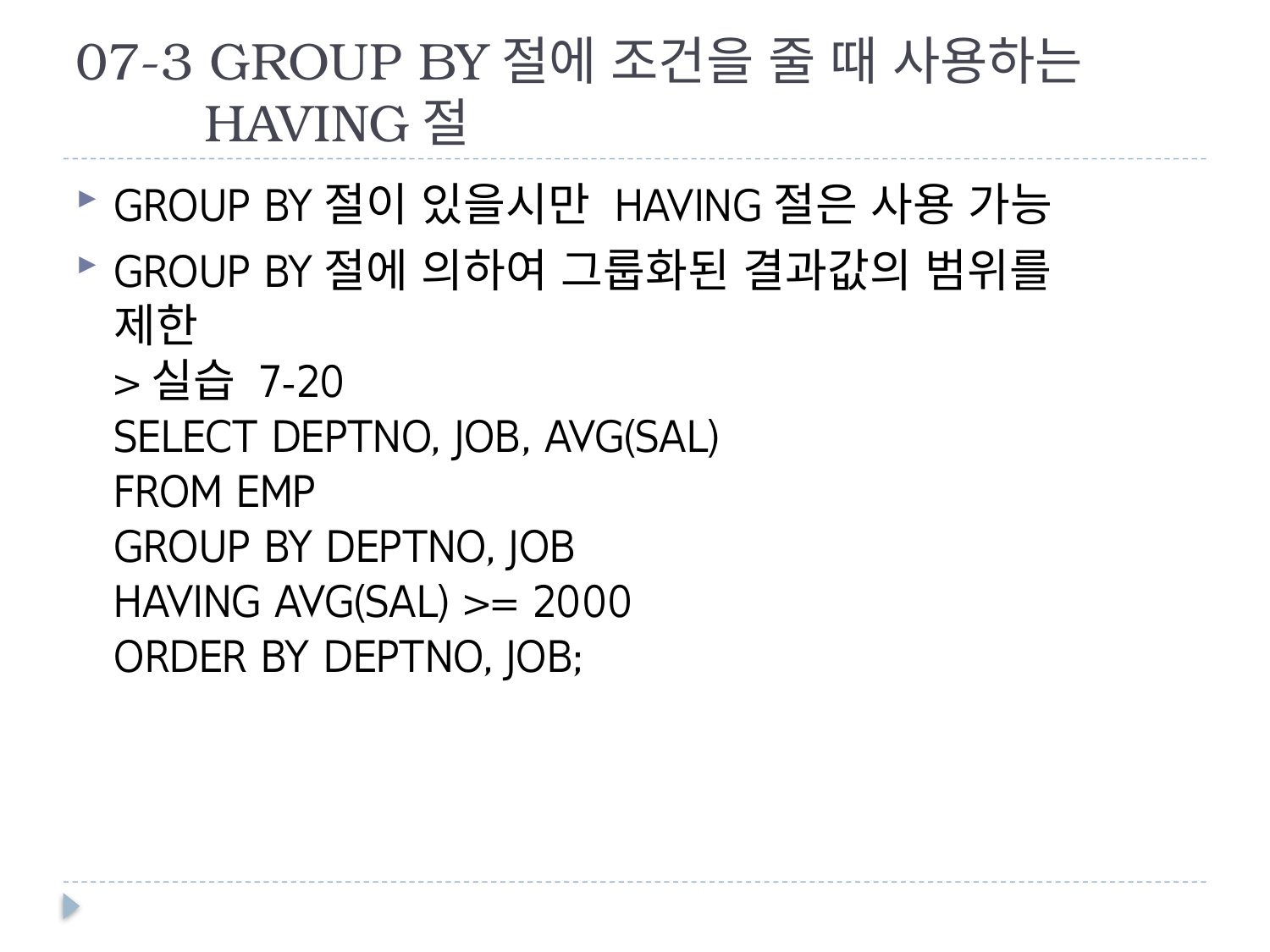

# 07-3 GROUP BY절에 조건을 줄 때 사용하는 HAVING절
GROUP BY절이 있을시만 HAVING절은 사용 가능
GROUP BY절에 의하여 그룹화된 결과값의 범위를
제한
>실습 7-20
SELECT DEPTNO, JOB, AVG(SAL)
FROM EMP
GROUP BY DEPTNO, JOB
HAVING AVG(SAL) >= 2000
ORDER BY DEPTNO, JOB;